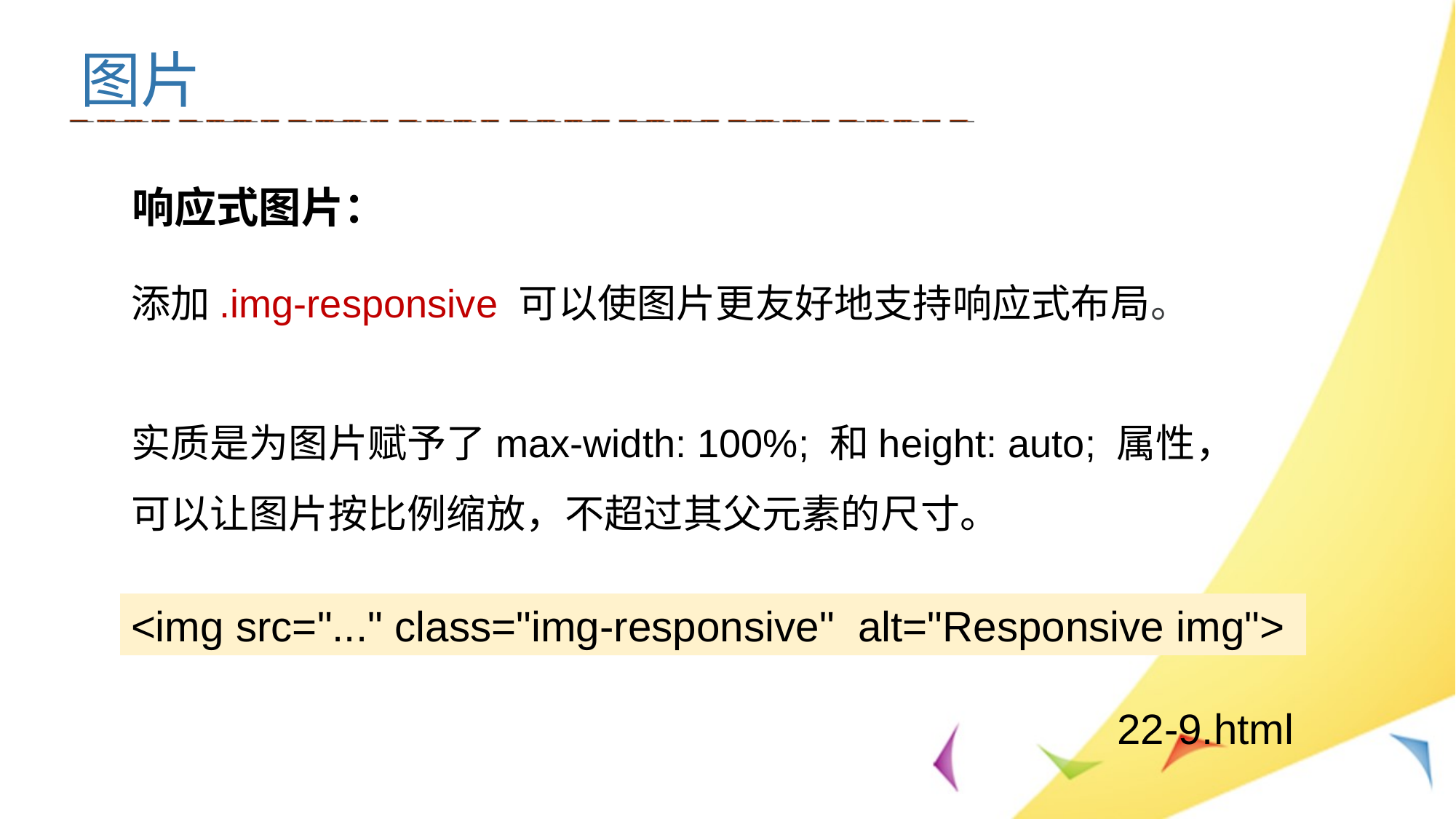

图片
响应式图片：
添加.img-responsive 可以使图片更友好地支持响应式布局。
实质是为图片赋予了max-width: 100%; 和height: auto; 属性，可以让图片按比例缩放，不超过其父元素的尺寸。
<img src="..." class="img-responsive"  alt="Responsive img">
22-9.html